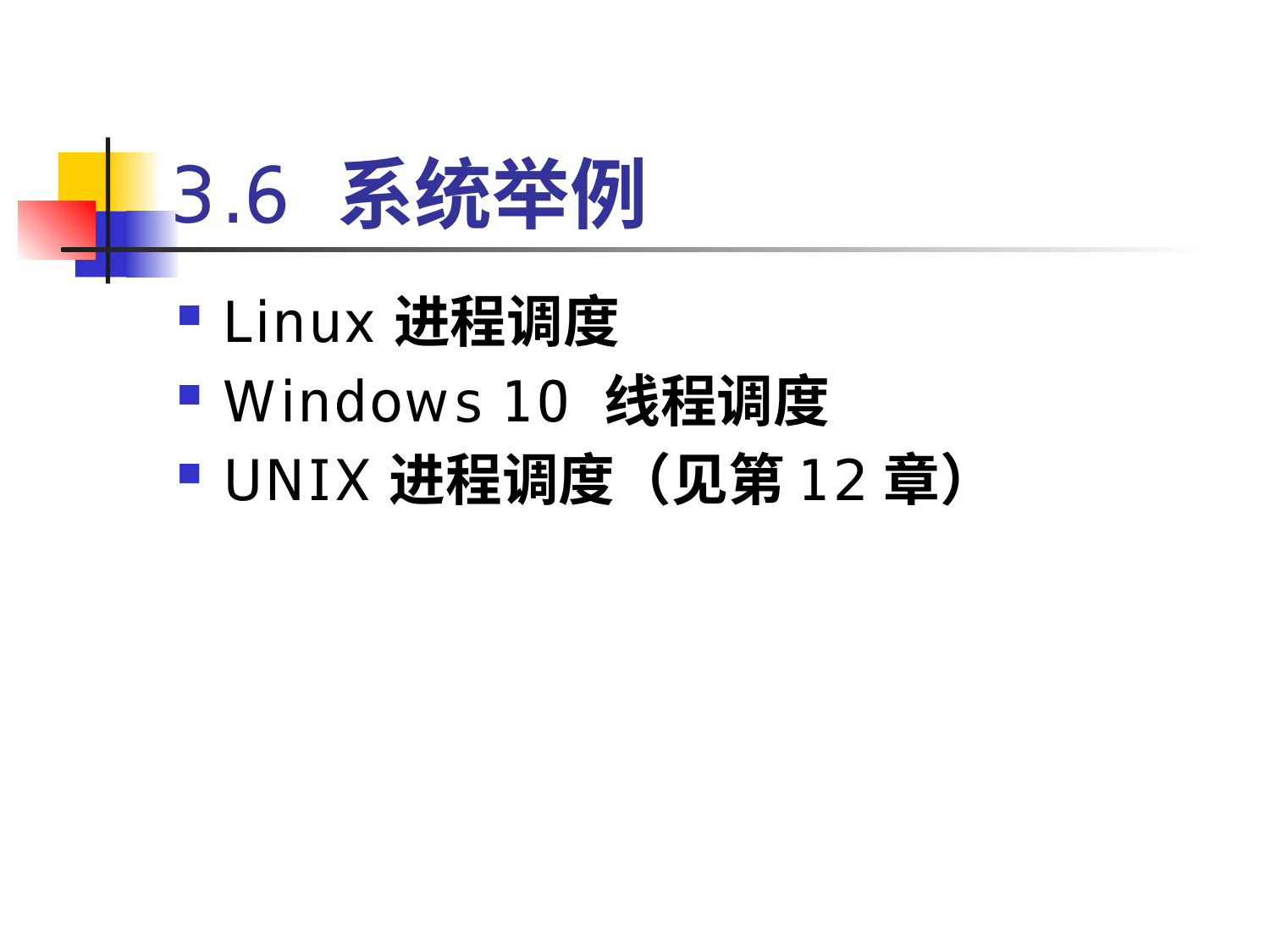

# 3.6 系统举例
Linux进程调度
Windows 10 线程调度
UNIX进程调度（见第12章）